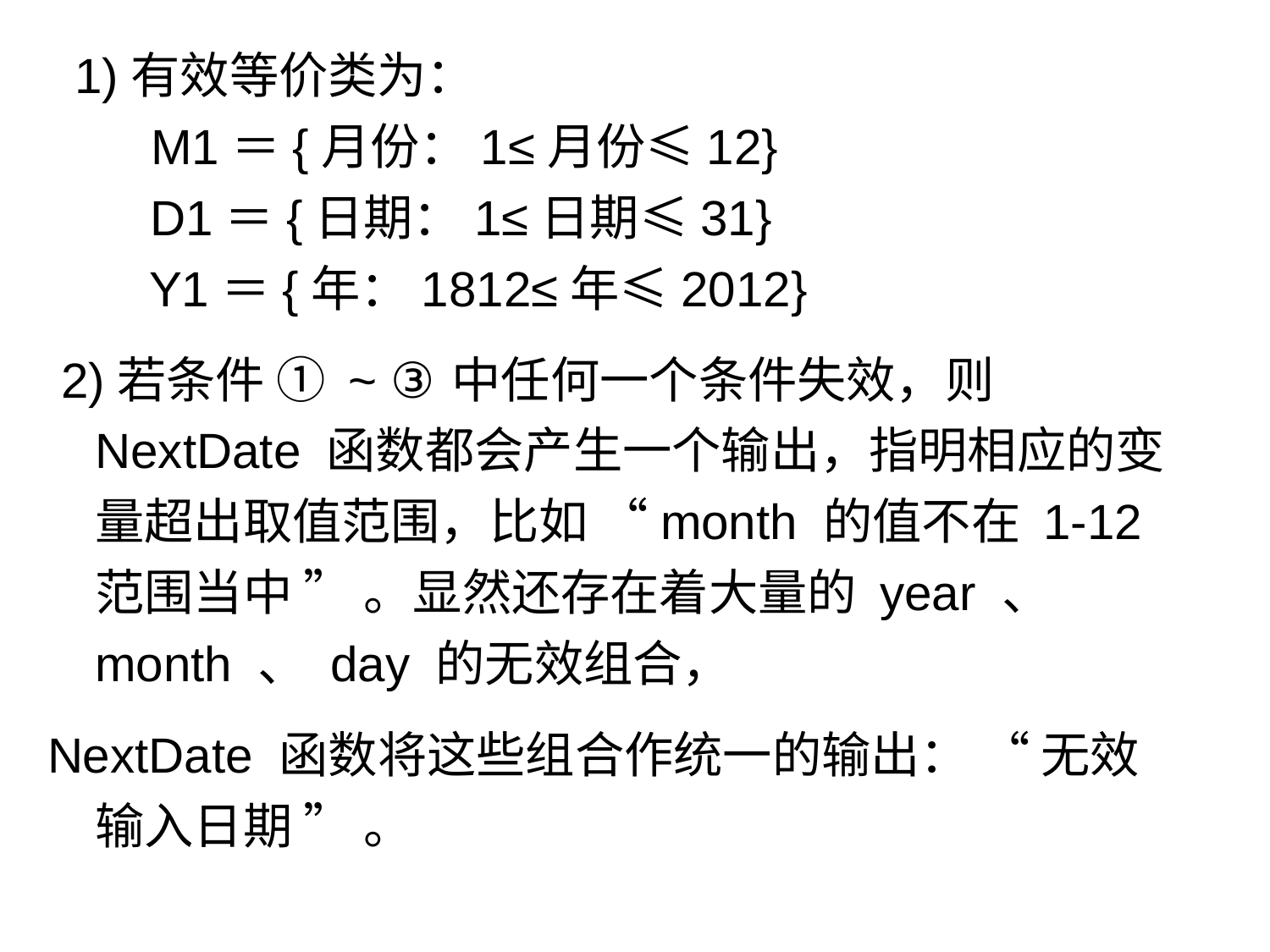

1)有效等价类为：
    M1＝{月份：1≤月份≤12}
    D1＝{日期：1≤日期≤31}
    Y1＝{年：1812≤年≤2012}
 2)若条件 ① ~ ③中任何一个条件失效，则 NextDate 函数都会产生一个输出，指明相应的变量超出取值范围，比如 “month 的值不在 1-12 范围当中 ” 。显然还存在着大量的 year 、 month 、 day 的无效组合，
NextDate 函数将这些组合作统一的输出： “ 无效输入日期 ” 。